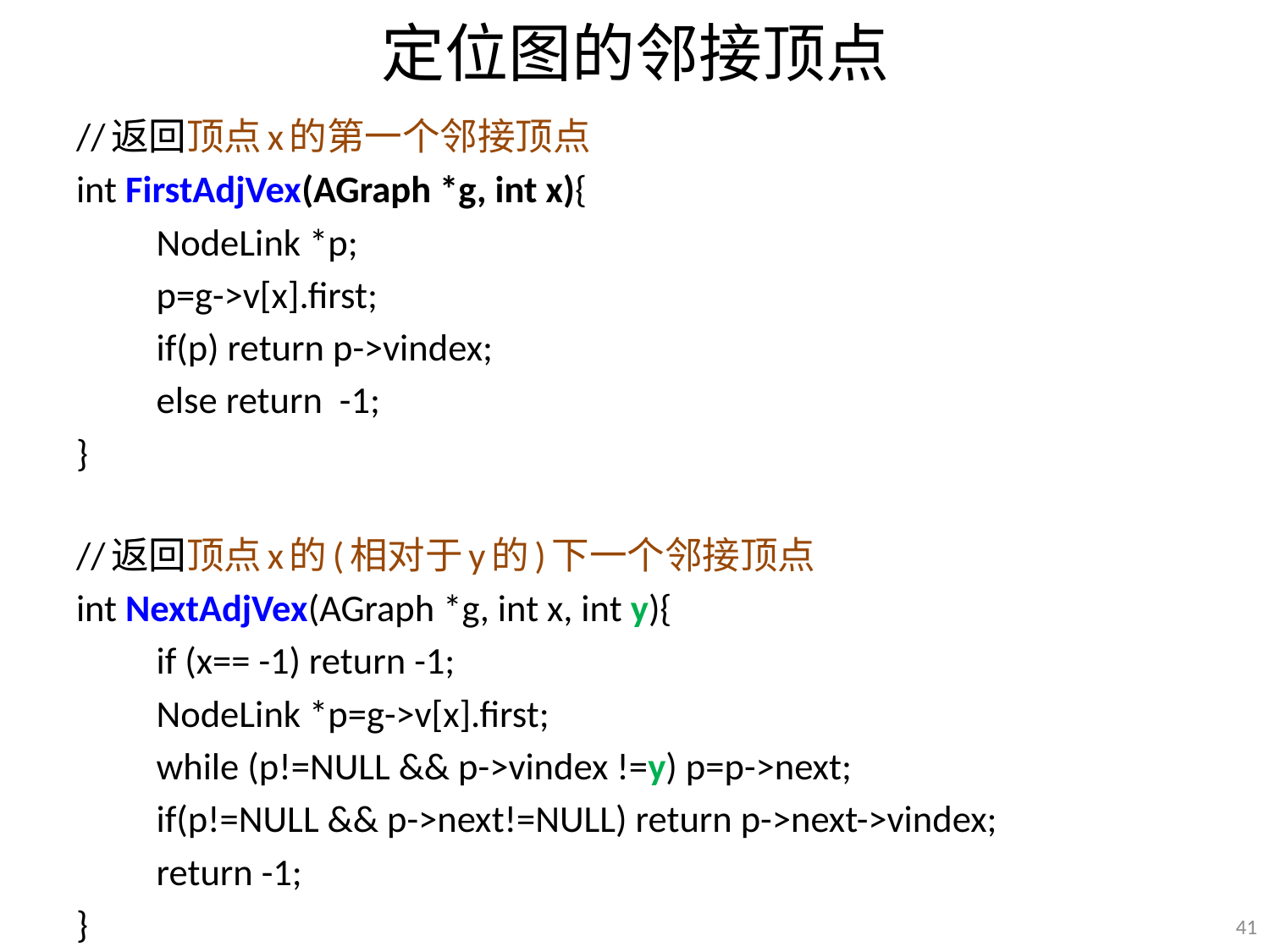

# 定位图的邻接顶点
//返回顶点x的第一个邻接顶点
int FirstAdjVex(AGraph *g, int x){
	NodeLink *p;
	p=g->v[x].first;
	if(p) return p->vindex;
	else return  -1;
}

//返回顶点x的(相对于y的)下一个邻接顶点
int NextAdjVex(AGraph *g, int x, int y){
	if (x== -1) return -1;
	NodeLink *p=g->v[x].first;
	while (p!=NULL && p->vindex !=y) p=p->next;
	if(p!=NULL && p->next!=NULL) return p->next->vindex;
	return -1;
}
41